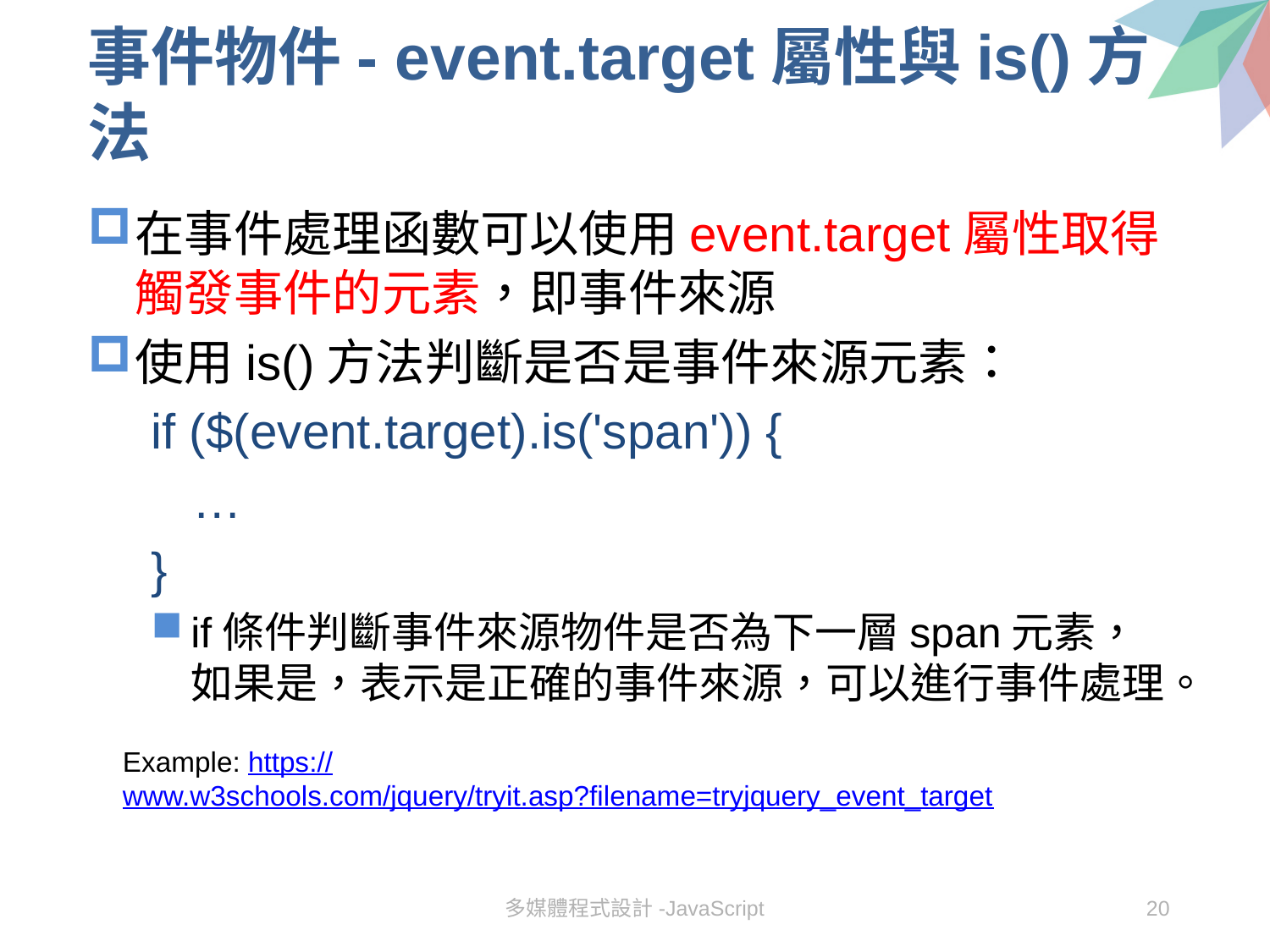

# 事件物件- event.target屬性與is()方法
在事件處理函數可以使用event.target屬性取得觸發事件的元素，即事件來源
使用is()方法判斷是否是事件來源元素：
if ($(event.target).is('span')) {
   …
}
if條件判斷事件來源物件是否為下一層span元素，如果是，表示是正確的事件來源，可以進行事件處理。
Example: https://www.w3schools.com/jquery/tryit.asp?filename=tryjquery_event_target

多媒體程式設計-JavaScript
20